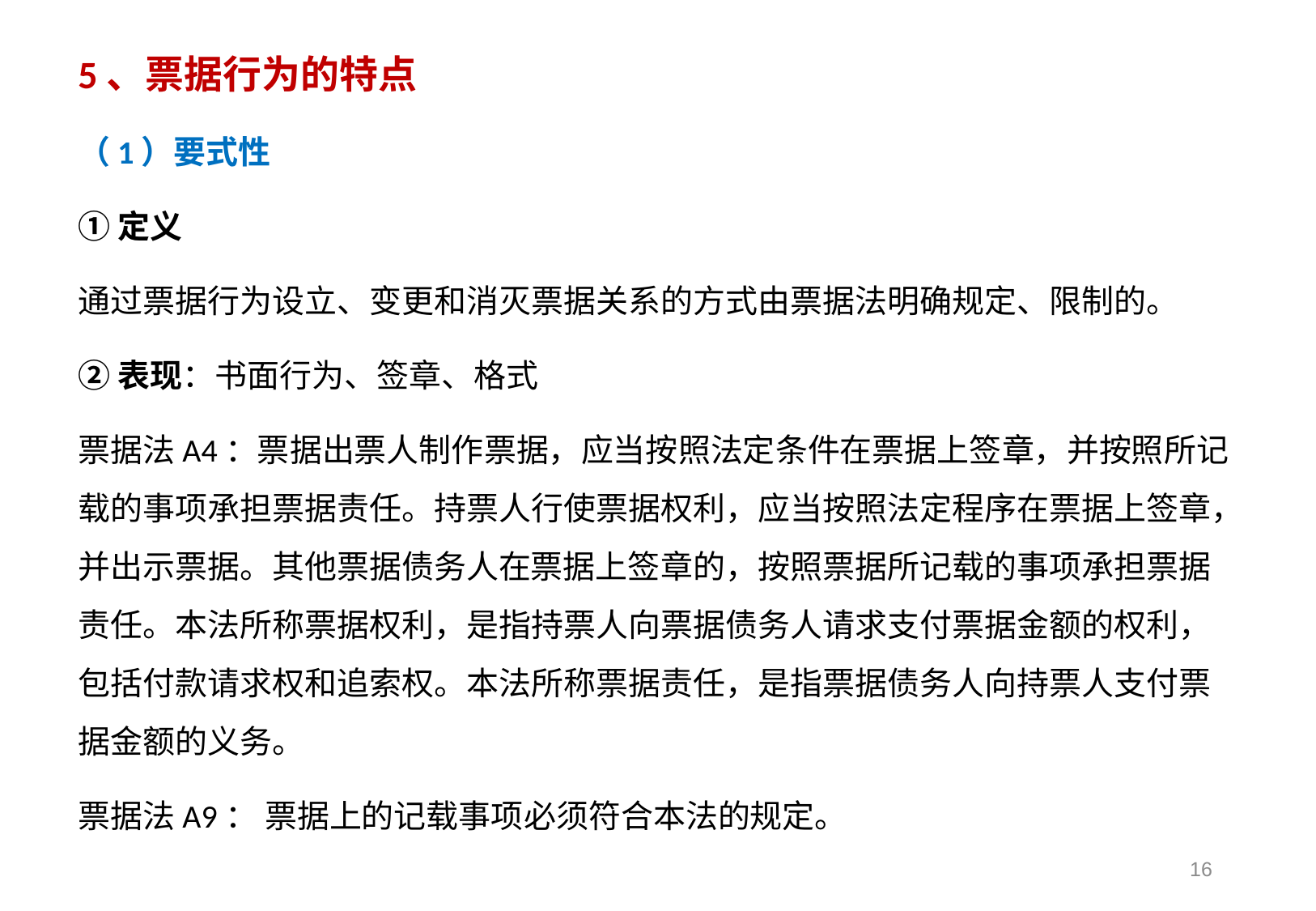

5、票据行为的特点
（1）要式性
①定义
通过票据行为设立、变更和消灭票据关系的方式由票据法明确规定、限制的。
②表现：书面行为、签章、格式
票据法A4：票据出票人制作票据，应当按照法定条件在票据上签章，并按照所记载的事项承担票据责任。持票人行使票据权利，应当按照法定程序在票据上签章，并出示票据。其他票据债务人在票据上签章的，按照票据所记载的事项承担票据责任。本法所称票据权利，是指持票人向票据债务人请求支付票据金额的权利，包括付款请求权和追索权。本法所称票据责任，是指票据债务人向持票人支付票据金额的义务。
票据法A9： 票据上的记载事项必须符合本法的规定。
16